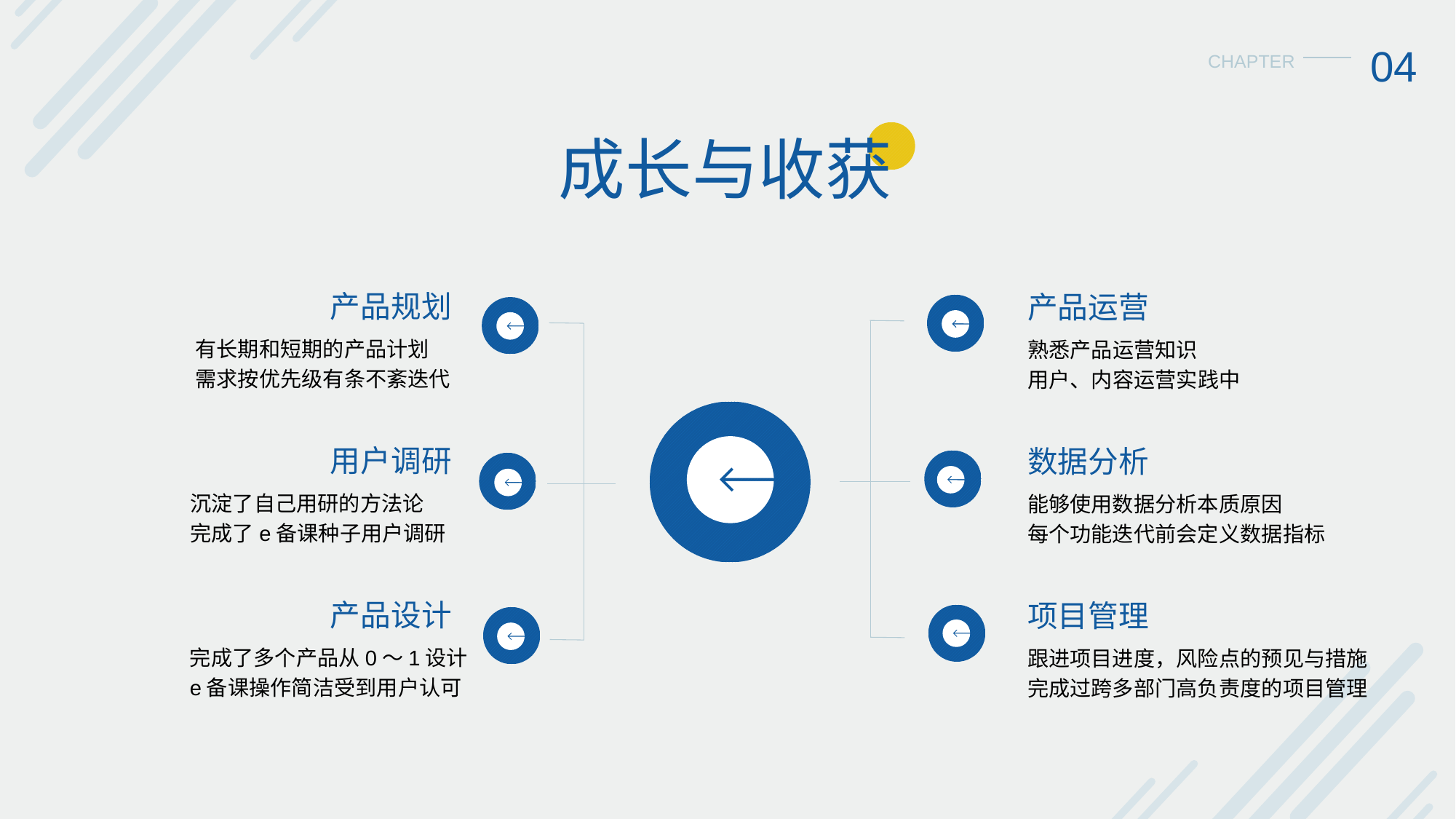

04
CHAPTER

成长与收获
产品规划
产品运营

有长期和短期的产品计划
需求按优先级有条不紊迭代
熟悉产品运营知识
用户、内容运营实践中

用户调研
数据分析

沉淀了自己用研的方法论
完成了e备课种子用户调研
能够使用数据分析本质原因
每个功能迭代前会定义数据指标
产品设计
项目管理

完成了多个产品从0～1设计
e备课操作简洁受到用户认可
跟进项目进度，风险点的预见与措施
完成过跨多部门高负责度的项目管理